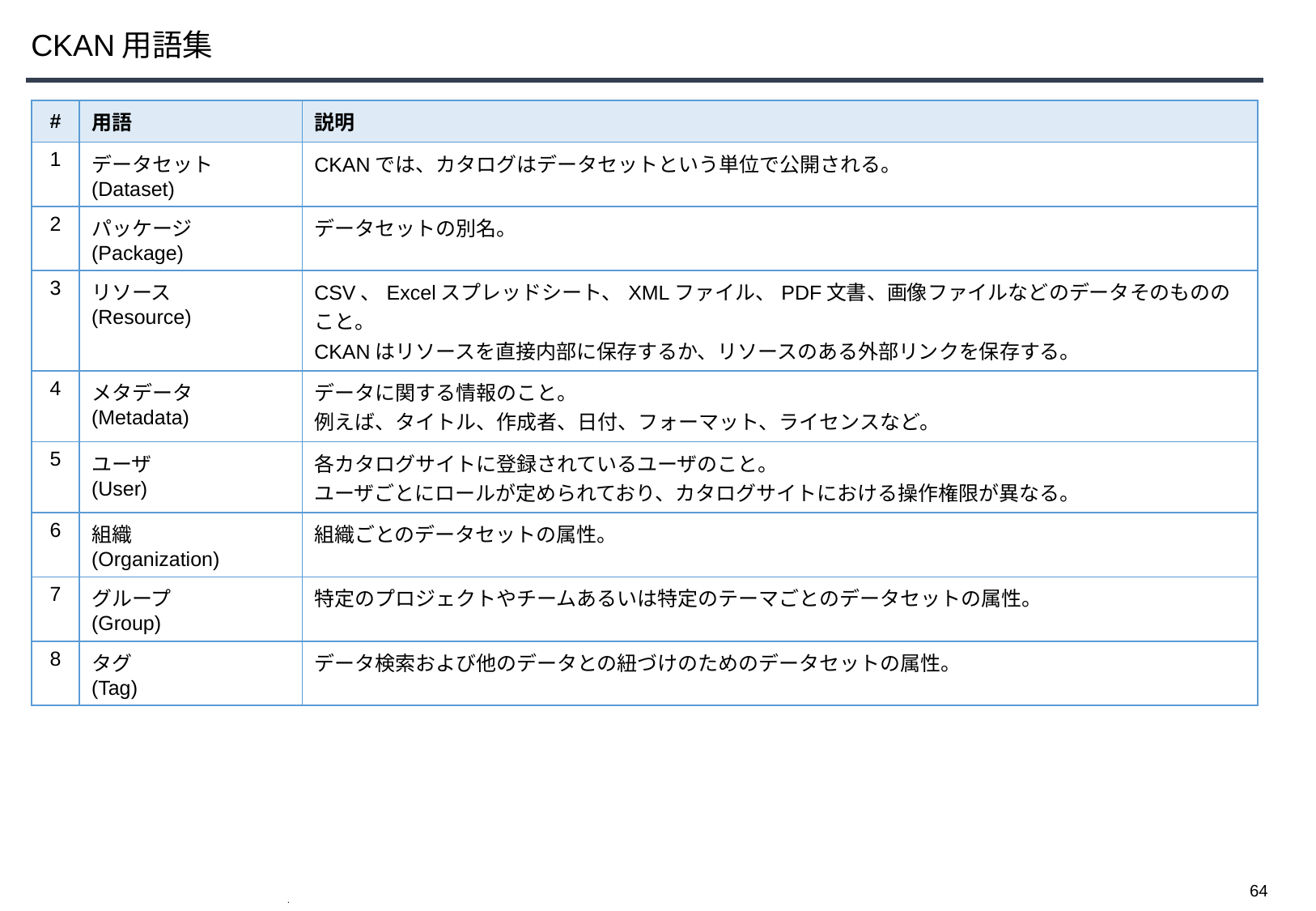

# CKAN用語集
| # | 用語 | 説明 |
| --- | --- | --- |
| 1 | データセット (Dataset) | CKANでは、カタログはデータセットという単位で公開される。 |
| 2 | パッケージ (Package) | データセットの別名。 |
| 3 | リソース (Resource) | CSV、Excelスプレッドシート、XMLファイル、PDF文書、画像ファイルなどのデータそのもののこと。 CKANはリソースを直接内部に保存するか、リソースのある外部リンクを保存する。 |
| 4 | メタデータ (Metadata) | データに関する情報のこと。 例えば、タイトル、作成者、日付、フォーマット、ライセンスなど。 |
| 5 | ユーザ (User) | 各カタログサイトに登録されているユーザのこと。 ユーザごとにロールが定められており、カタログサイトにおける操作権限が異なる。 |
| 6 | 組織 (Organization) | 組織ごとのデータセットの属性。 |
| 7 | グループ (Group) | 特定のプロジェクトやチームあるいは特定のテーマごとのデータセットの属性。 |
| 8 | タグ (Tag) | データ検索および他のデータとの紐づけのためのデータセットの属性。 |